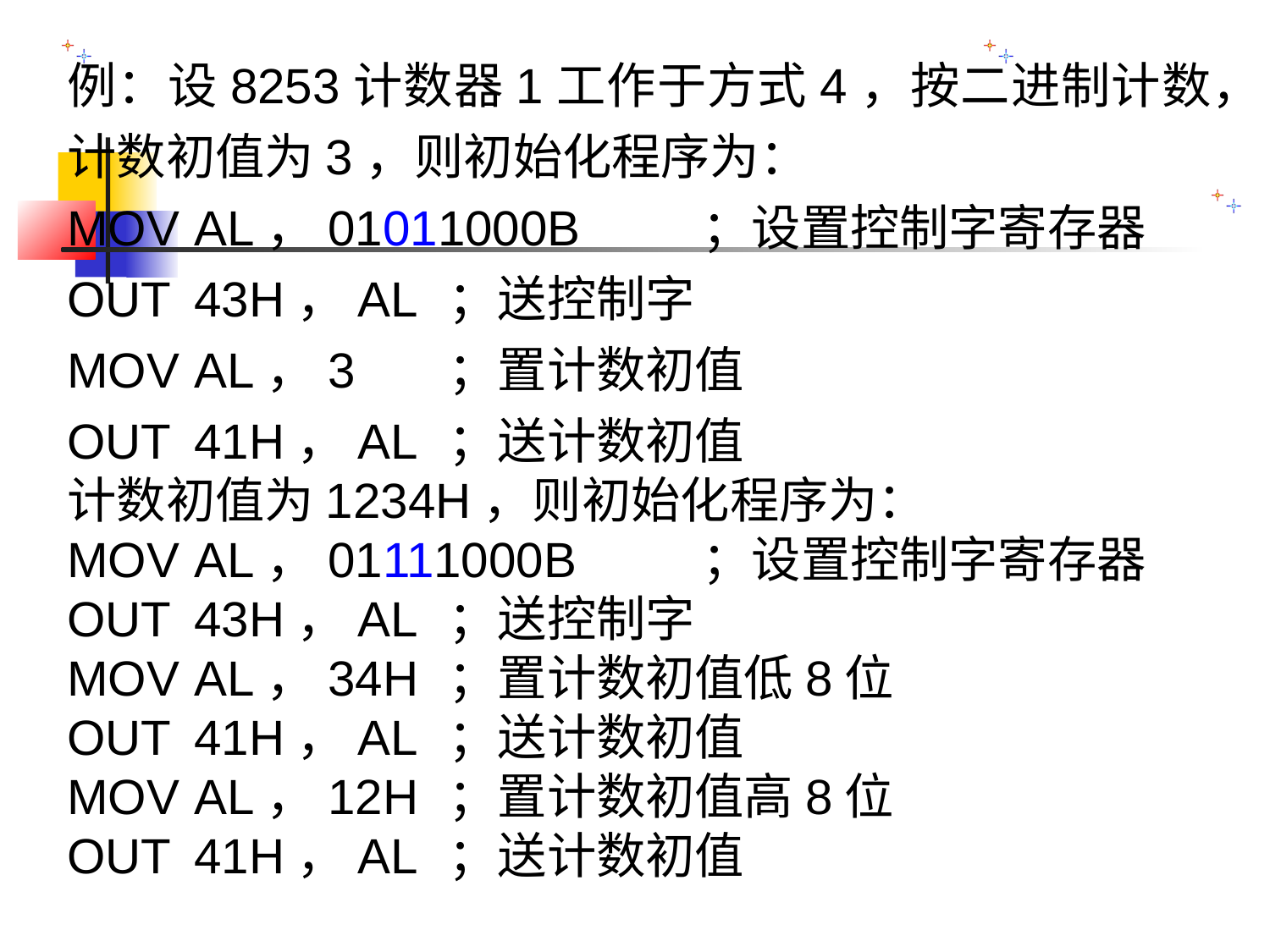

例：设8253计数器1工作于方式4，按二进制计数，计数初值为3，则初始化程序为：
MOV	AL，01011000B	；设置控制字寄存器
OUT	43H，AL	；送控制字
MOV	AL，3	；置计数初值
OUT	41H，AL	；送计数初值
计数初值为1234H，则初始化程序为：
MOV	AL，01111000B 	；设置控制字寄存器
OUT	43H，AL	；送控制字
MOV	AL，34H	；置计数初值低8位
OUT	41H，AL	；送计数初值
MOV	AL，12H	；置计数初值高8位
OUT	41H，AL	；送计数初值